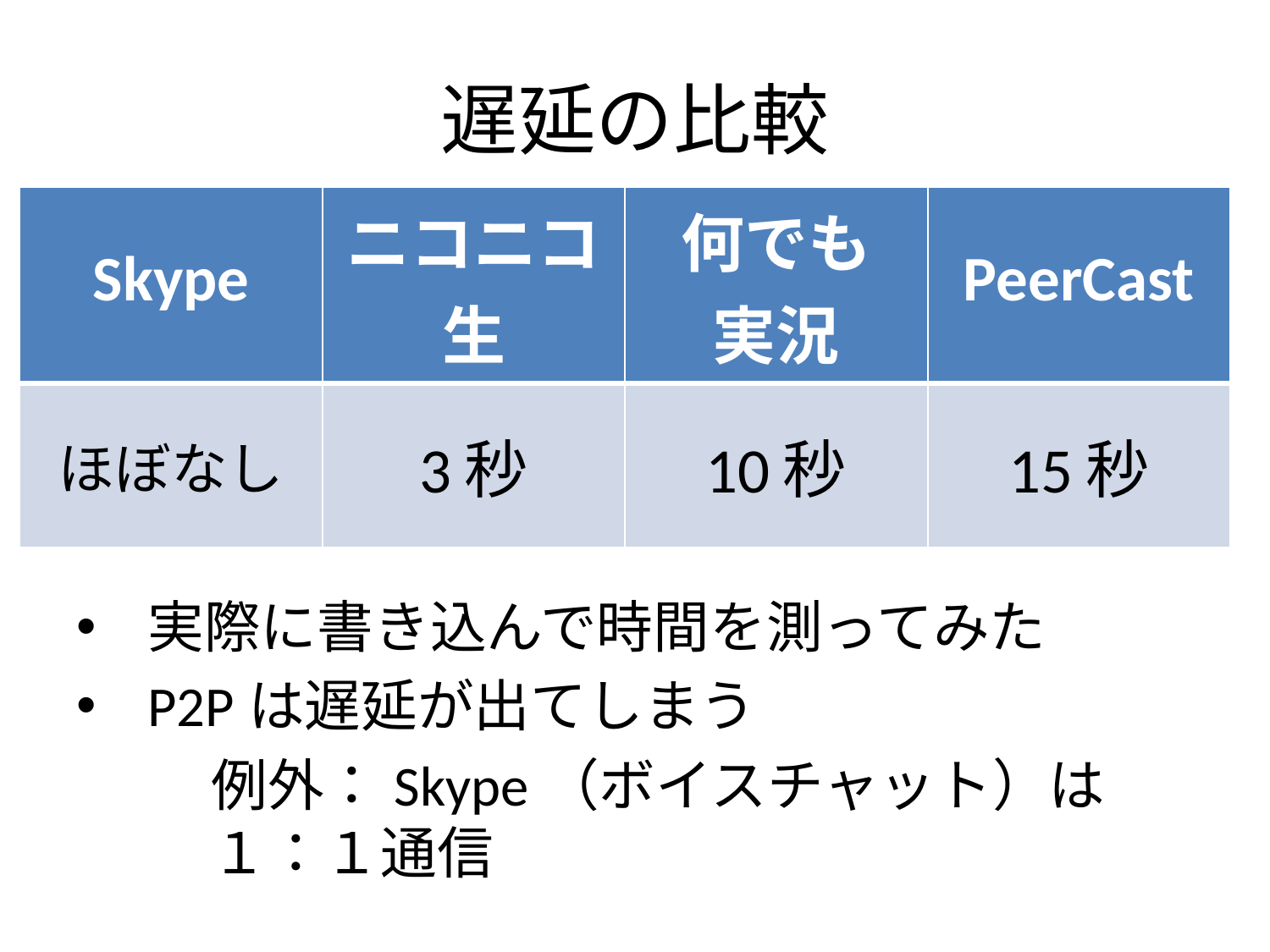

# 遅延の比較
| Skype | ニコニコ生 | 何でも 実況 | PeerCast |
| --- | --- | --- | --- |
| ほぼなし | 3秒 | 10秒 | 15秒 |
実際に書き込んで時間を測ってみた
P2Pは遅延が出てしまう
	例外：Skype（ボイスチャット）は１：１通信